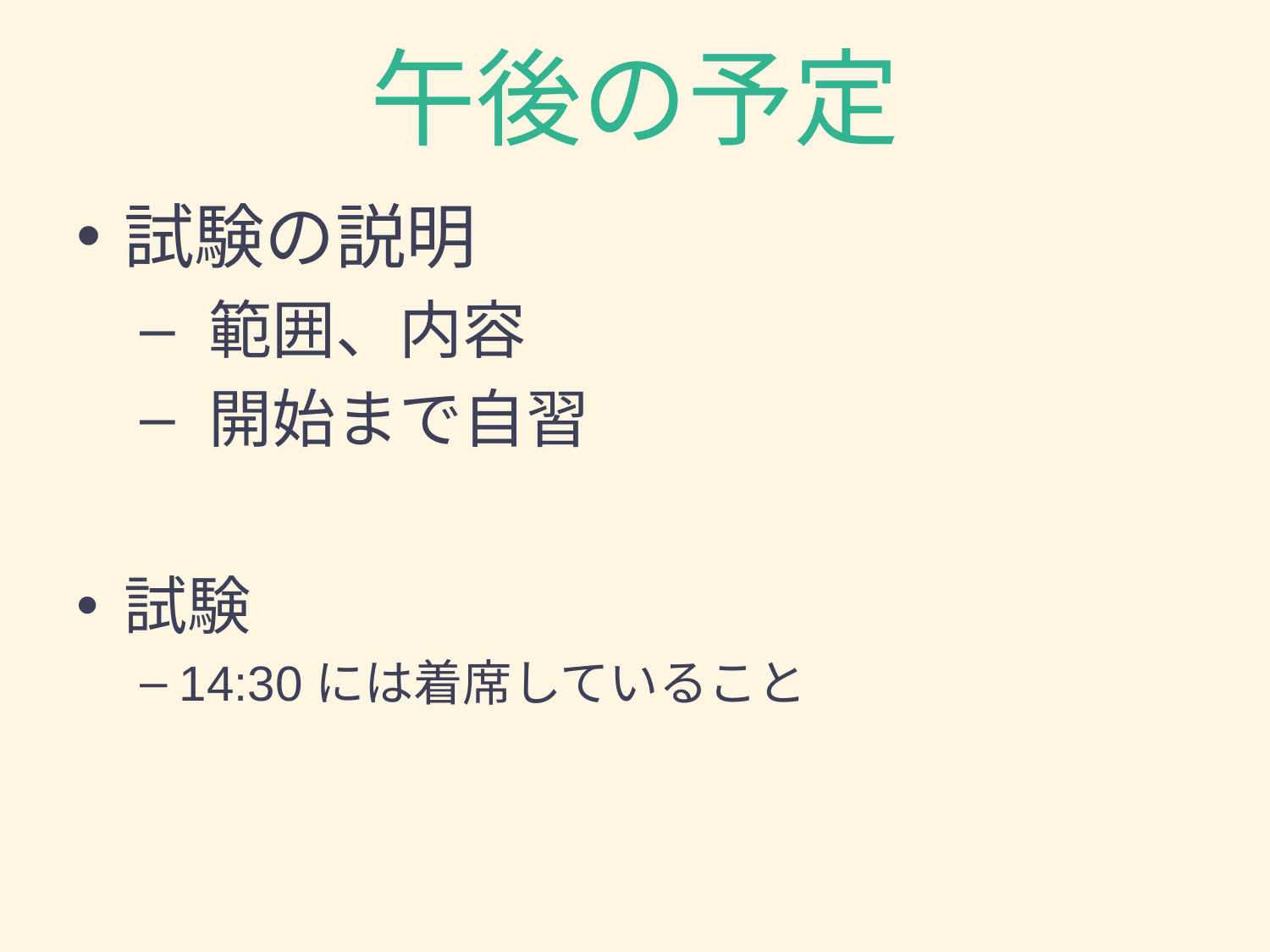

# 午後の予定
試験の説明
 範囲、内容
 開始まで自習

試験
14:30には着席していること